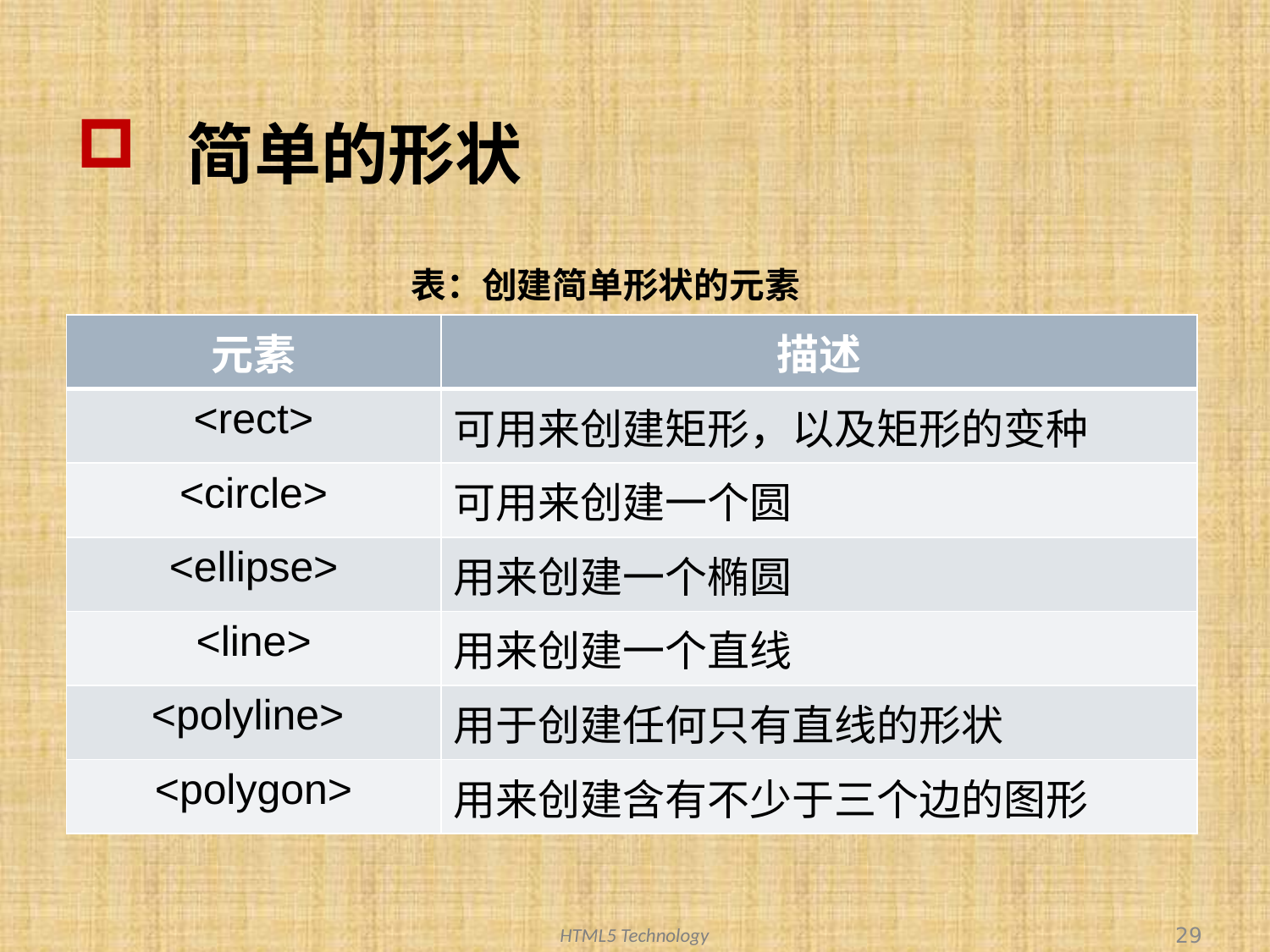

# 简单的形状
表：创建简单形状的元素
| 元素 | 描述 |
| --- | --- |
| <rect> | 可用来创建矩形，以及矩形的变种 |
| <circle> | 可用来创建一个圆 |
| <ellipse> | 用来创建一个椭圆 |
| <line> | 用来创建一个直线 |
| <polyline> | 用于创建任何只有直线的形状 |
| <polygon> | 用来创建含有不少于三个边的图形 |
29
HTML5 Technology